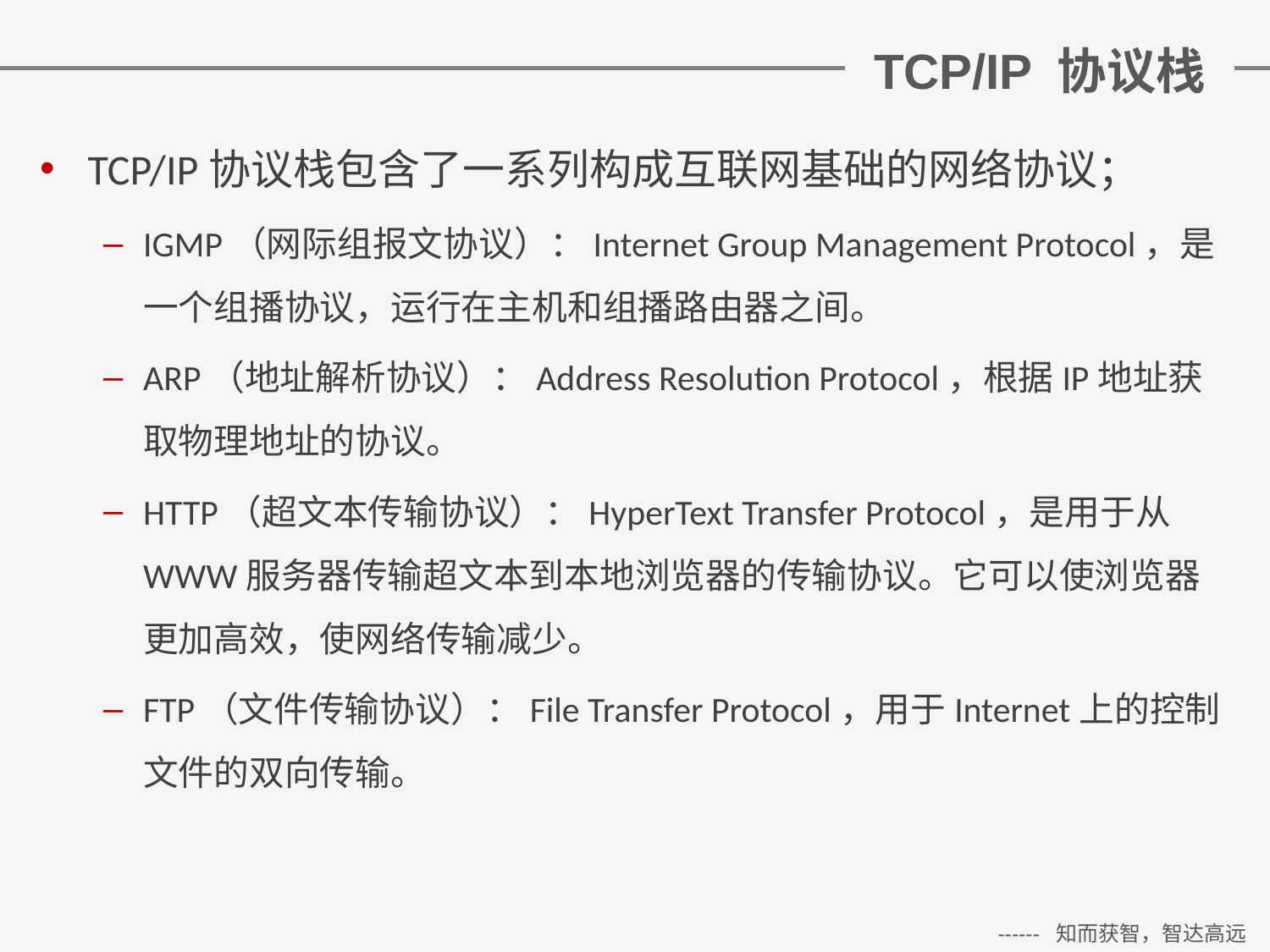

# TCP/IP 协议栈
TCP/IP协议栈包含了一系列构成互联网基础的网络协议；
IGMP（网际组报文协议）：Internet Group Management Protocol，是一个组播协议，运行在主机和组播路由器之间。
ARP（地址解析协议）：Address Resolution Protocol，根据IP地址获取物理地址的协议。
HTTP（超文本传输协议）：HyperText Transfer Protocol，是用于从WWW服务器传输超文本到本地浏览器的传输协议。它可以使浏览器更加高效，使网络传输减少。
FTP（文件传输协议）：File Transfer Protocol，用于Internet上的控制文件的双向传输。